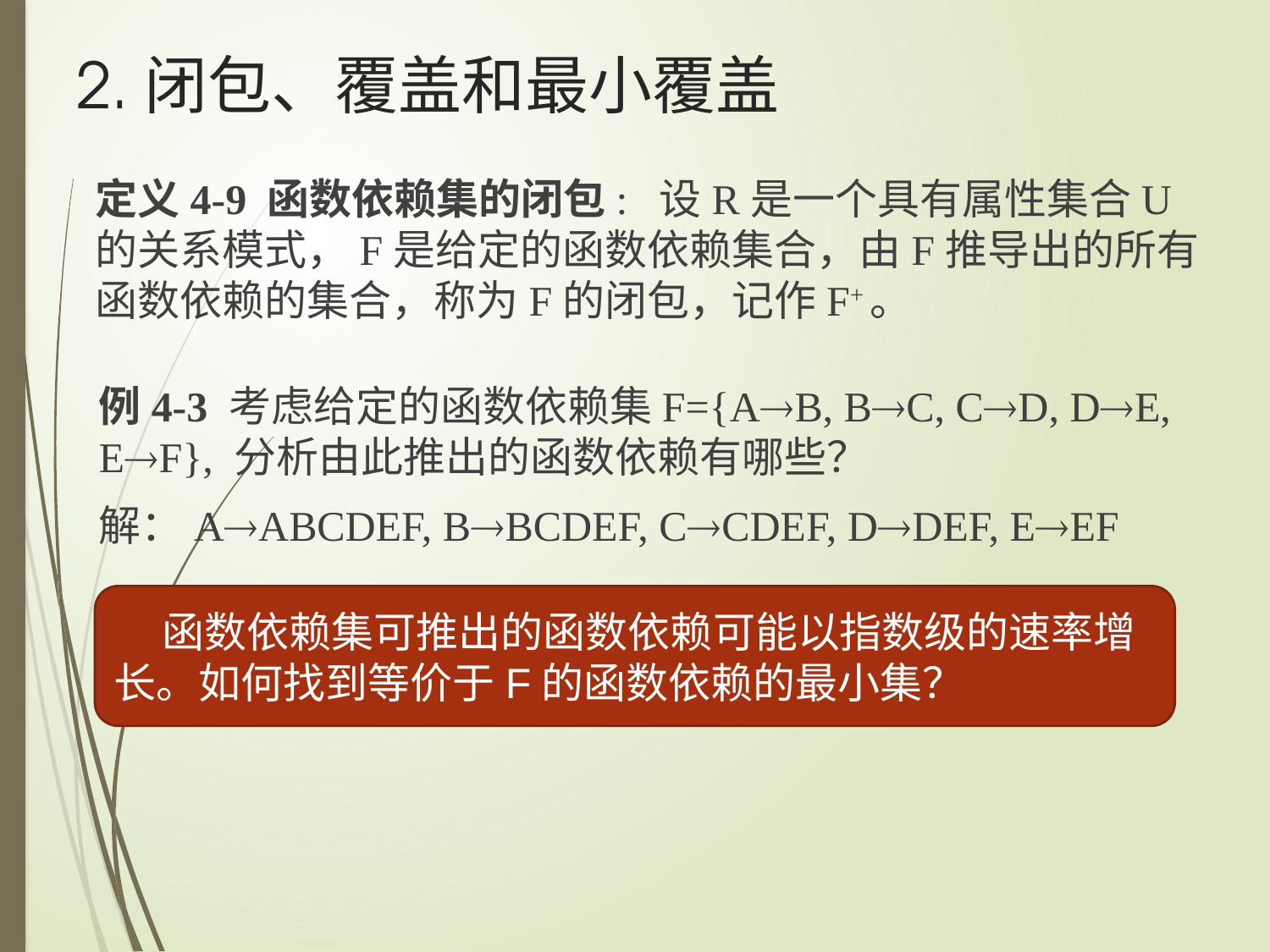

# 2.闭包、覆盖和最小覆盖
定义4-9 函数依赖集的闭包:  设R是一个具有属性集合U的关系模式，F是给定的函数依赖集合，由F推导出的所有函数依赖的集合，称为F的闭包，记作F+。
例4-3 考虑给定的函数依赖集F={A→B, B→C, C→D, D→E, E→F}, 分析由此推出的函数依赖有哪些？
解：A→ABCDEF, B→BCDEF, C→CDEF, D→DEF, E→EF

    函数依赖集可推出的函数依赖可能以指数级的速率增长。如何找到等价于F的函数依赖的最小集？